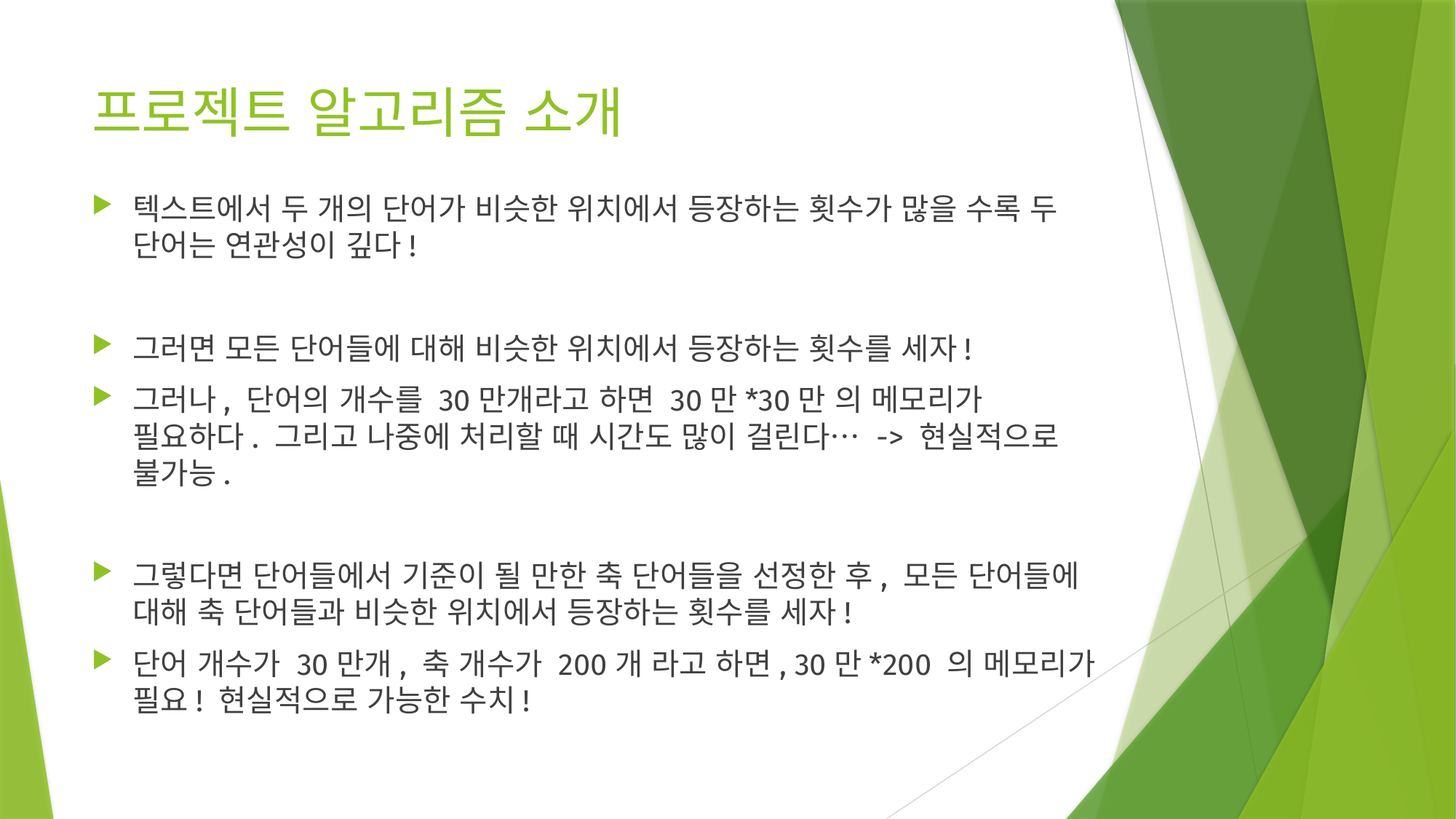

# 프로젝트 알고리즘 소개
텍스트에서 두 개의 단어가 비슷한 위치에서 등장하는 횟수가 많을 수록 두 단어는 연관성이 깊다!

그러면 모든 단어들에 대해 비슷한 위치에서 등장하는 횟수를 세자!
그러나, 단어의 개수를 30만개라고 하면 30만*30만 의 메모리가 필요하다. 그리고 나중에 처리할 때 시간도 많이 걸린다… -> 현실적으로 불가능.

그렇다면 단어들에서 기준이 될 만한 축 단어들을 선정한 후, 모든 단어들에 대해 축 단어들과 비슷한 위치에서 등장하는 횟수를 세자!
단어 개수가 30만개, 축 개수가 200개 라고 하면, 30만*200 의 메모리가 필요! 현실적으로 가능한 수치!